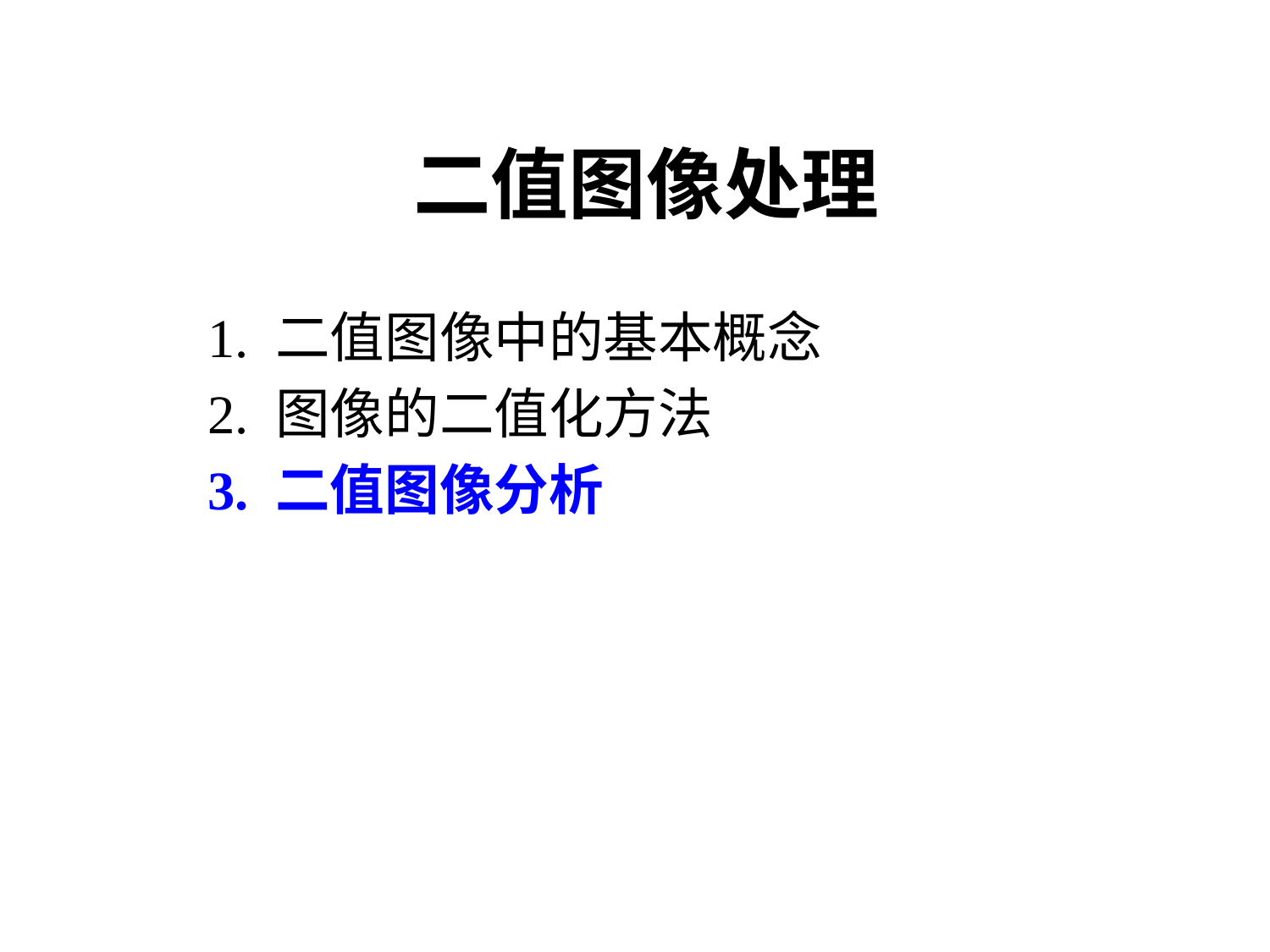

二值图像处理
1. 二值图像中的基本概念
2. 图像的二值化方法
3. 二值图像分析